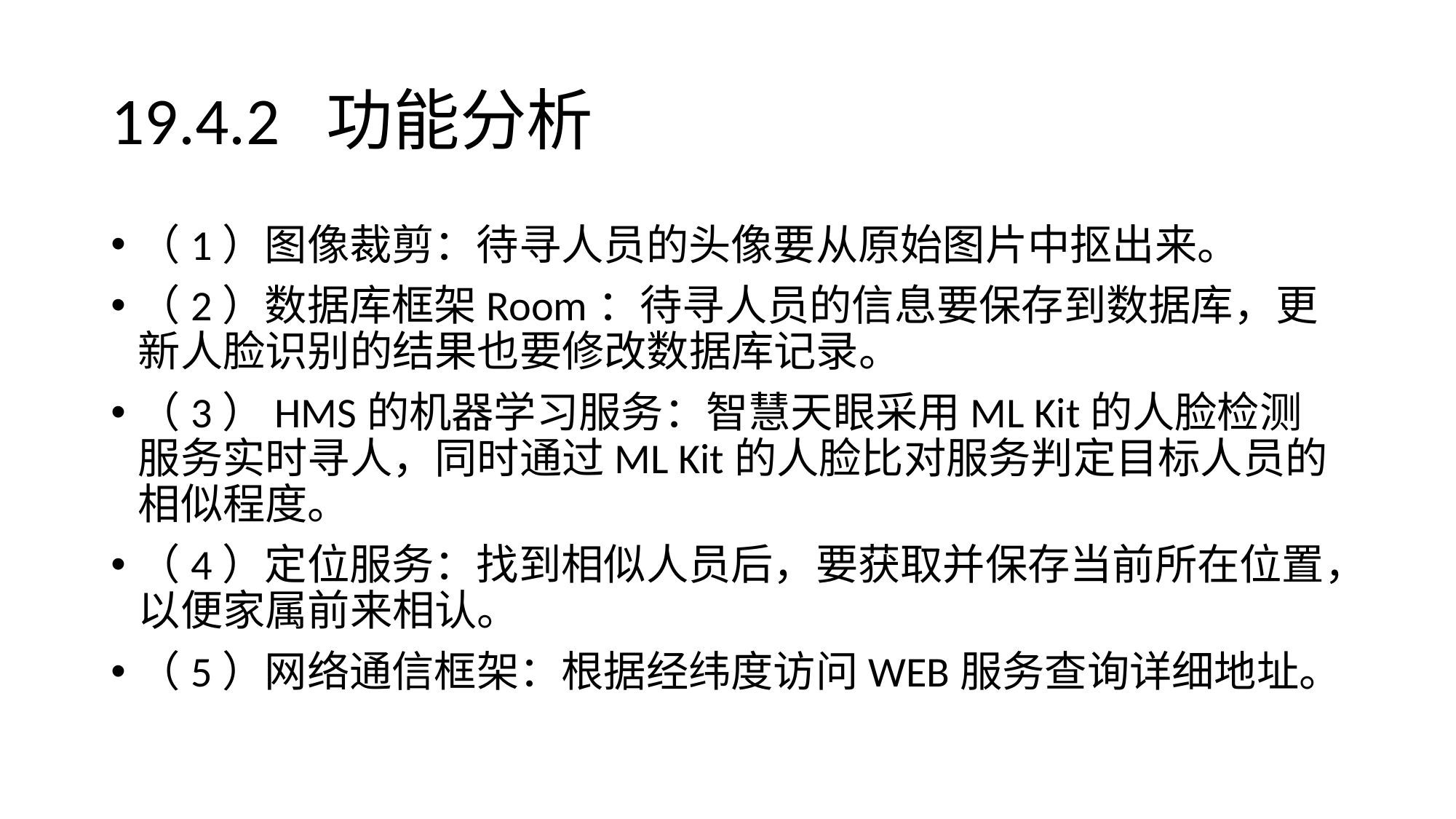

# 19.4.2  功能分析
（1）图像裁剪：待寻人员的头像要从原始图片中抠出来。
（2）数据库框架Room：待寻人员的信息要保存到数据库，更新人脸识别的结果也要修改数据库记录。
（3）HMS的机器学习服务：智慧天眼采用ML Kit的人脸检测服务实时寻人，同时通过ML Kit的人脸比对服务判定目标人员的相似程度。
（4）定位服务：找到相似人员后，要获取并保存当前所在位置，以便家属前来相认。
（5）网络通信框架：根据经纬度访问WEB服务查询详细地址。